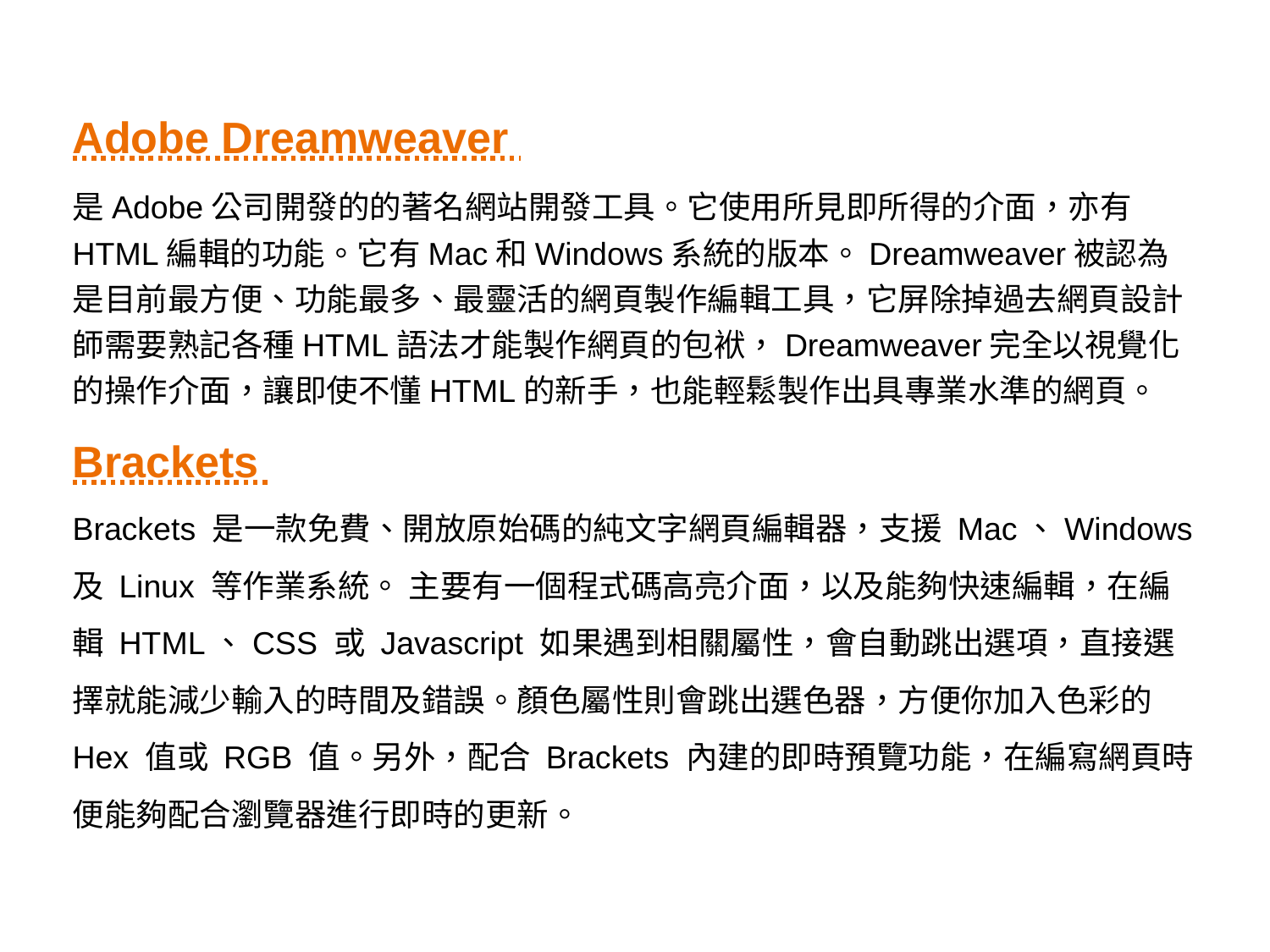

Adobe Dreamweaver
是Adobe公司開發的的著名網站開發工具。它使用所見即所得的介面，亦有HTML編輯的功能。它有Mac和Windows系統的版本。Dreamweaver被認為是目前最方便、功能最多、最靈活的網頁製作編輯工具，它屏除掉過去網頁設計師需要熟記各種HTML語法才能製作網頁的包袱，Dreamweaver完全以視覺化的操作介面，讓即使不懂HTML的新手，也能輕鬆製作出具專業水準的網頁。
Brackets
Brackets 是一款免費、開放原始碼的純文字網頁編輯器，支援 Mac、Windows 及 Linux 等作業系統。 主要有一個程式碼高亮介面，以及能夠快速編輯，在編輯 HTML、CSS 或 Javascript 如果遇到相關屬性，會自動跳出選項，直接選擇就能減少輸入的時間及錯誤。顏色屬性則會跳出選色器，方便你加入色彩的 Hex 值或 RGB 值。另外，配合 Brackets 內建的即時預覽功能，在編寫網頁時便能夠配合瀏覽器進行即時的更新。